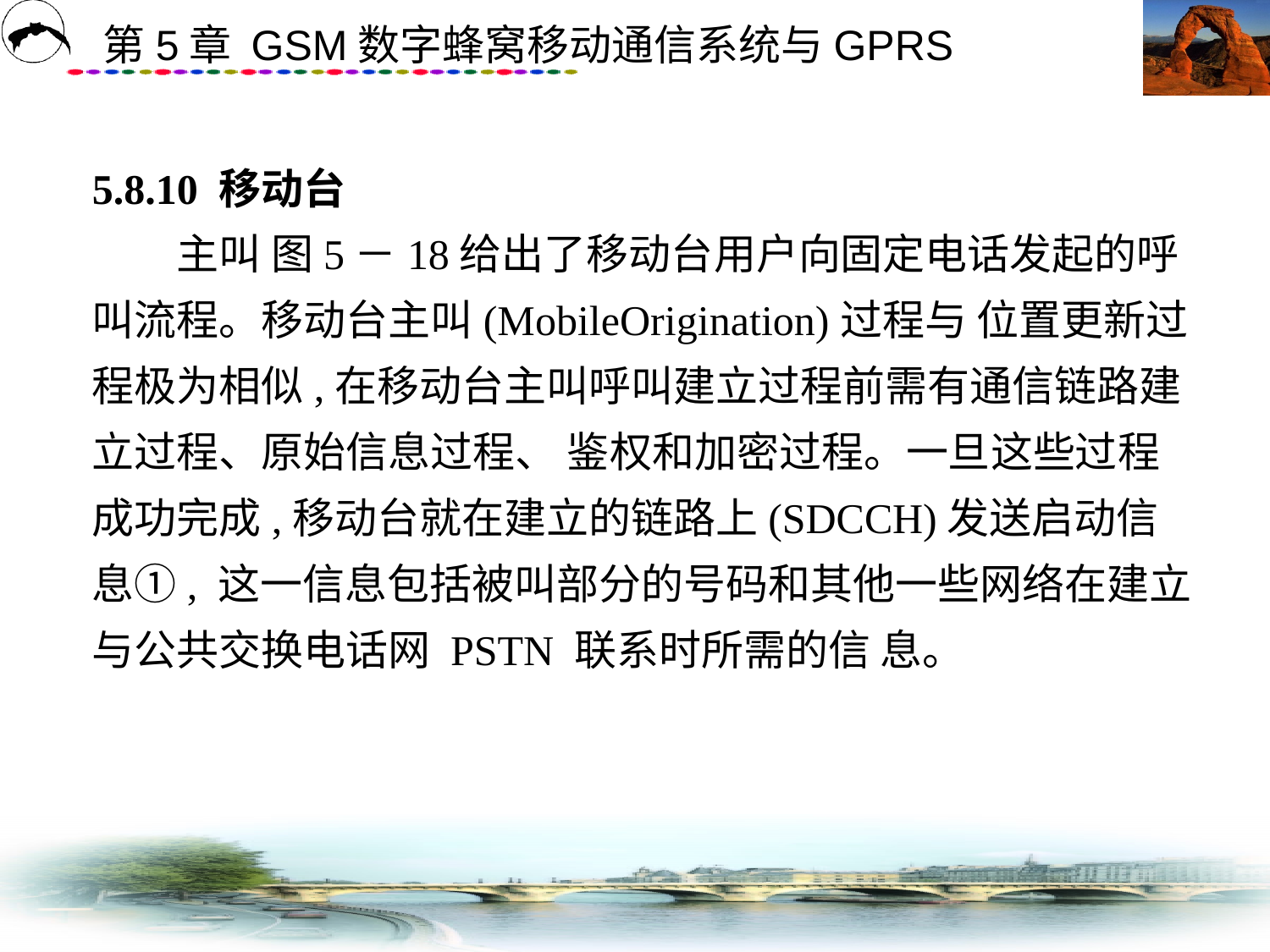

# 5.8.10 移动台 　　主叫 图5－18给出了移动台用户向固定电话发起的呼叫流程。移动台主叫(MobileOrigination)过程与 位置更新过程极为相似,在移动台主叫呼叫建立过程前需有通信链路建立过程、原始信息过程、 鉴权和加密过程。一旦这些过程成功完成,移动台就在建立的链路上(SDCCH)发送启动信息①, 这一信息包括被叫部分的号码和其他一些网络在建立与公共交换电话网 PSTN 联系时所需的信 息。